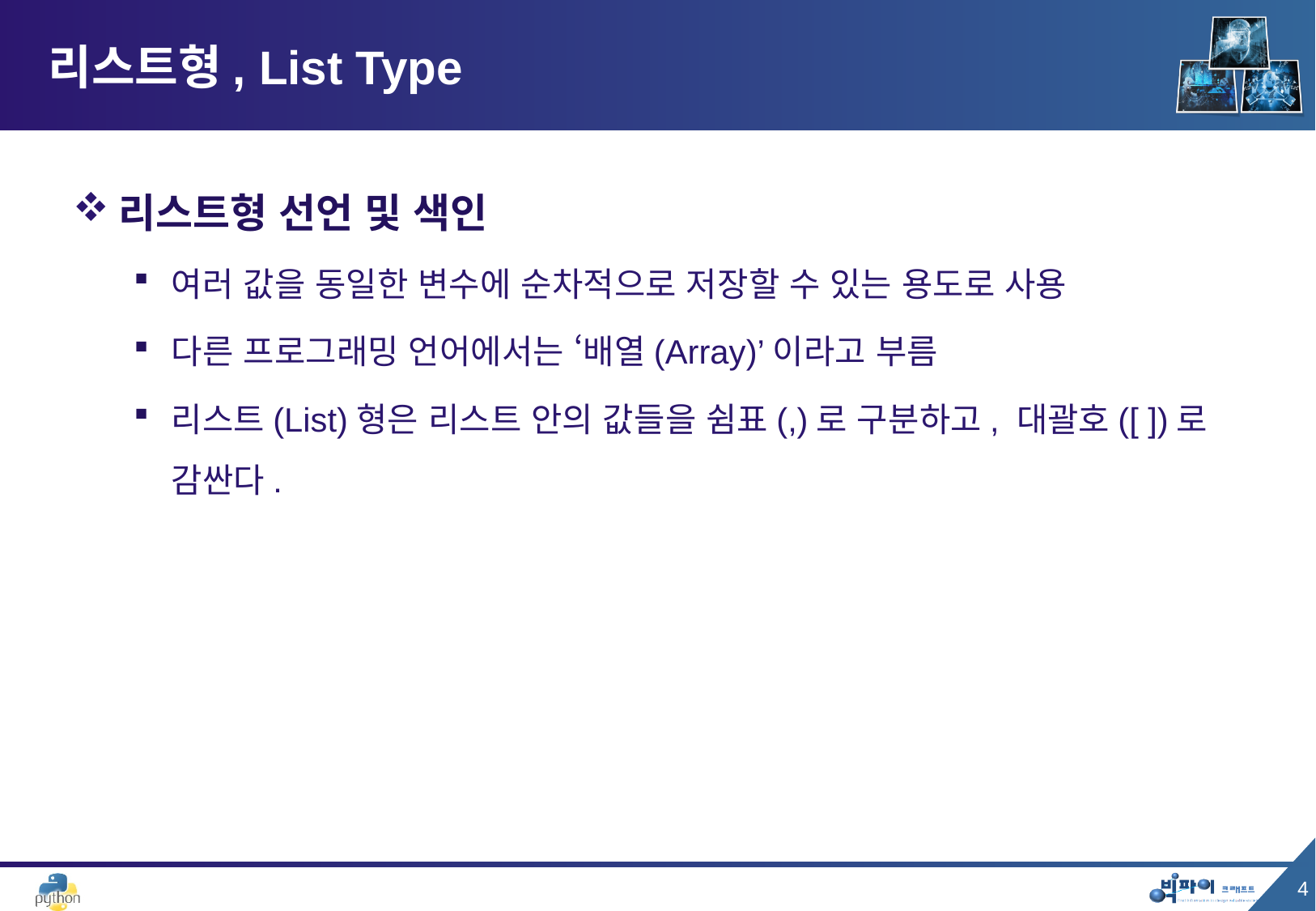

# 리스트형, List Type
리스트형 선언 및 색인
여러 값을 동일한 변수에 순차적으로 저장할 수 있는 용도로 사용
다른 프로그래밍 언어에서는 ‘배열(Array)’이라고 부름
리스트(List)형은 리스트 안의 값들을 쉼표(,)로 구분하고, 대괄호([ ])로 감싼다.